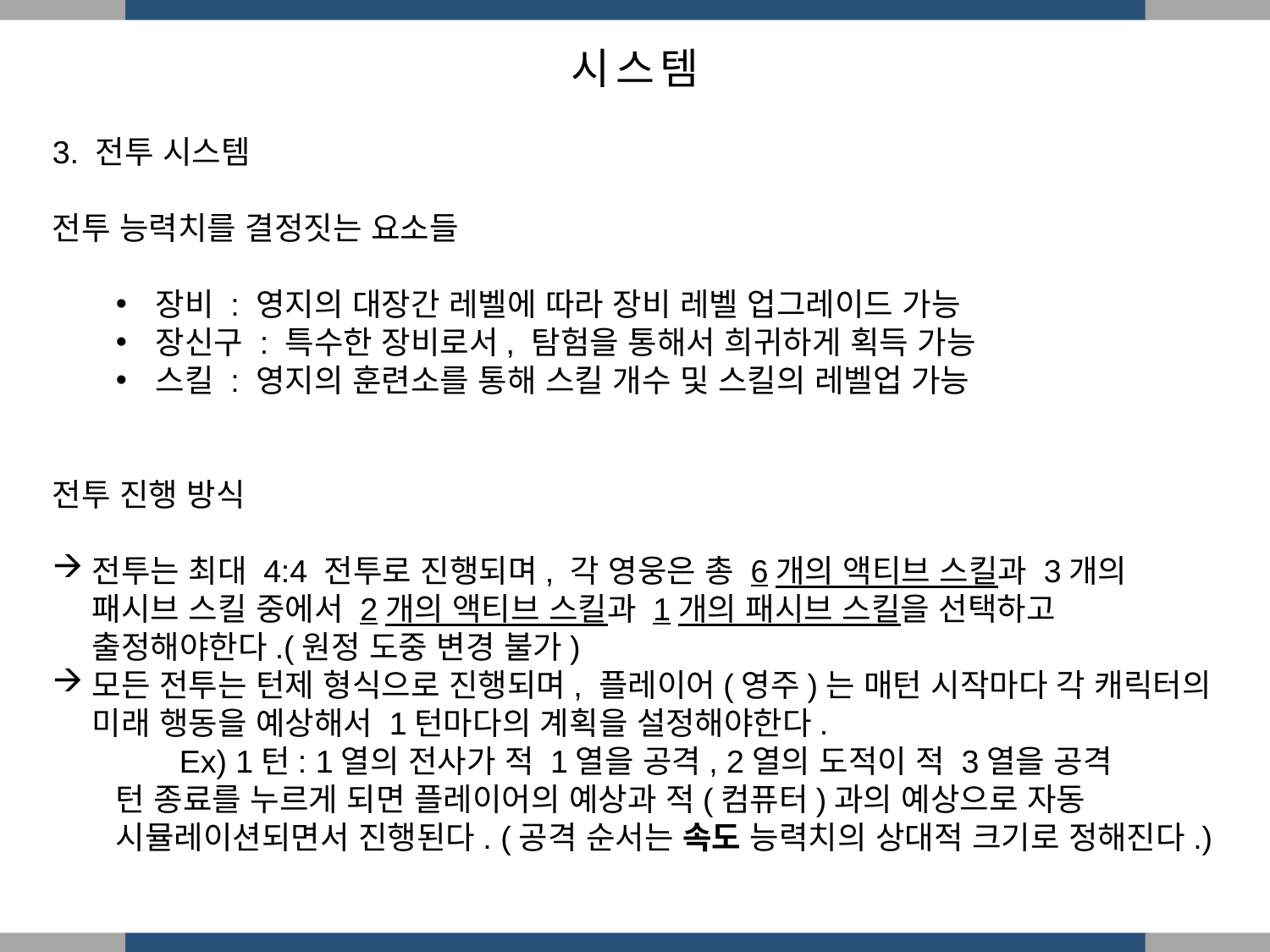

시스템
3. 전투 시스템

전투 능력치를 결정짓는 요소들

장비 : 영지의 대장간 레벨에 따라 장비 레벨 업그레이드 가능
장신구 : 특수한 장비로서, 탐험을 통해서 희귀하게 획득 가능
스킬 : 영지의 훈련소를 통해 스킬 개수 및 스킬의 레벨업 가능

전투 진행 방식

전투는 최대 4:4 전투로 진행되며, 각 영웅은 총 6개의 액티브 스킬과 3개의 패시브 스킬 중에서 2개의 액티브 스킬과 1개의 패시브 스킬을 선택하고 출정해야한다.(원정 도중 변경 불가)
모든 전투는 턴제 형식으로 진행되며, 플레이어(영주)는 매턴 시작마다 각 캐릭터의 미래 행동을 예상해서 1턴마다의 계획을 설정해야한다.
Ex) 1턴: 1열의 전사가 적 1열을 공격, 2열의 도적이 적 3열을 공격
턴 종료를 누르게 되면 플레이어의 예상과 적(컴퓨터)과의 예상으로 자동 시뮬레이션되면서 진행된다. (공격 순서는 속도 능력치의 상대적 크기로 정해진다.)